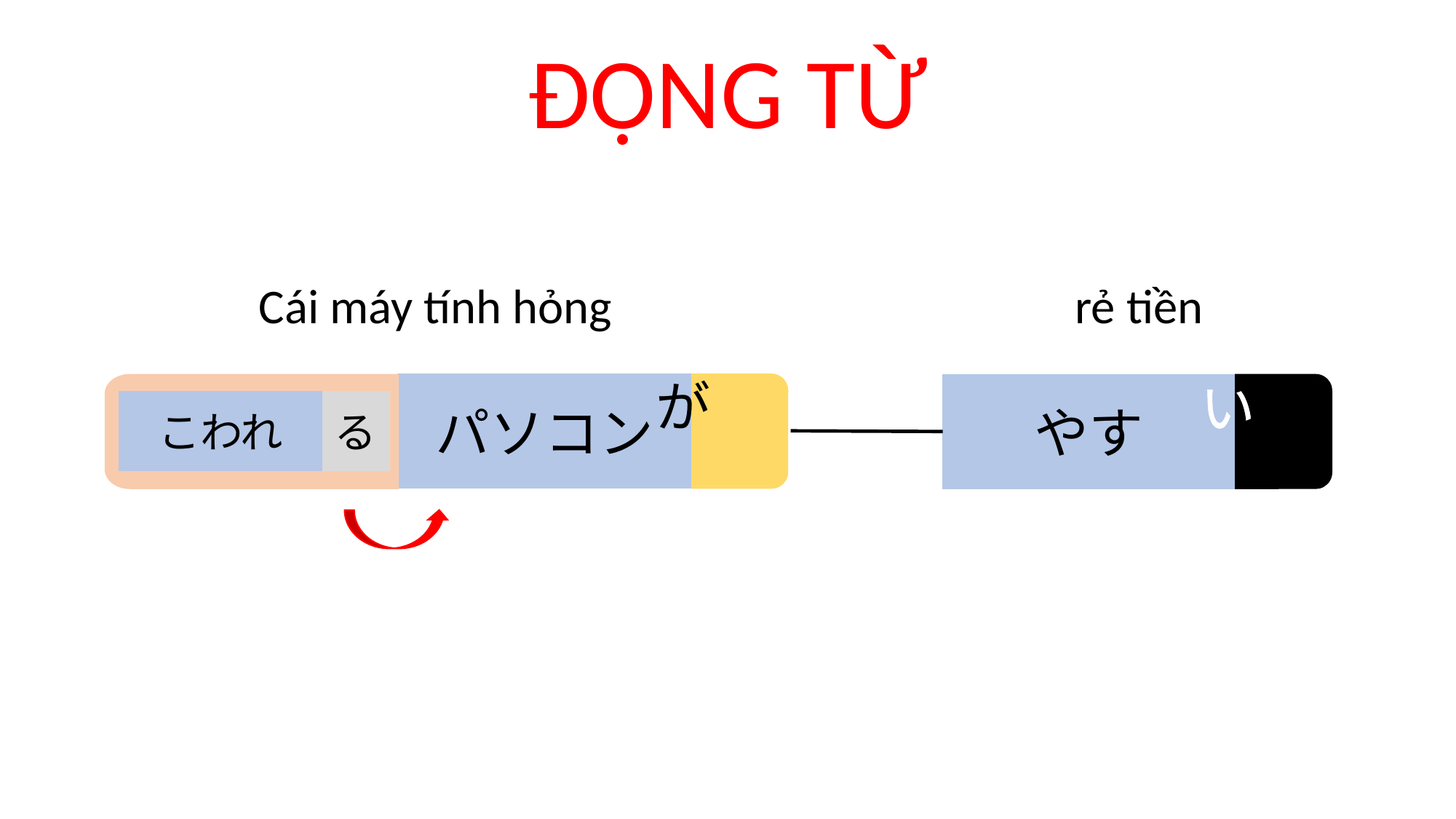

ĐỘNG TỪ
Cái máy tính hỏng
rẻ tiền
パソコン
こわれる
やす
が
い
こわれ
る